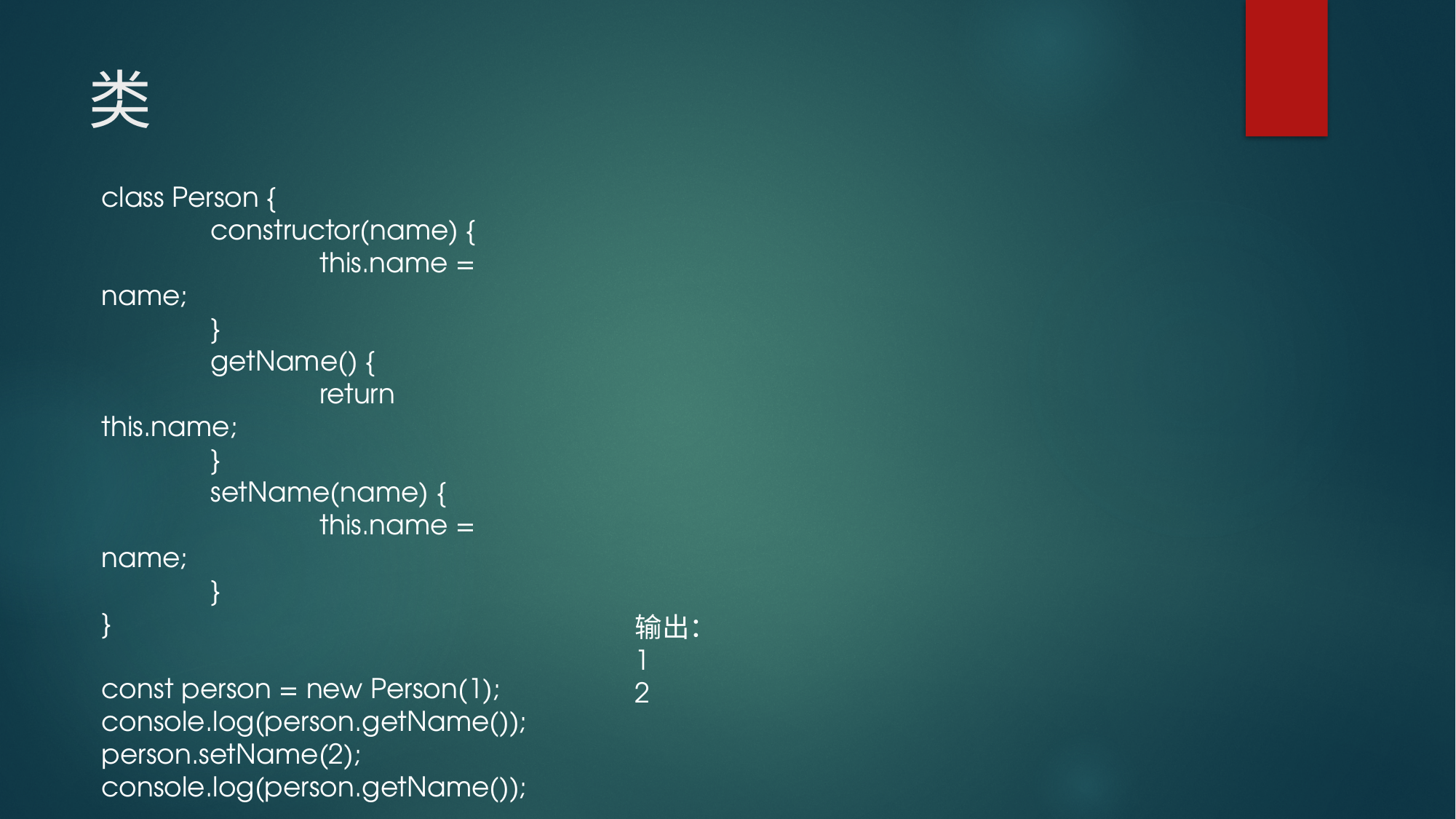

# 类
class Person {
	constructor(name) {
		this.name = name;
	}
	getName() {
		return this.name;
	}
	setName(name) {
		this.name = name;
	}
}
const person = new Person(1);
console.log(person.getName());
person.setName(2);
console.log(person.getName());

输出：
1
2